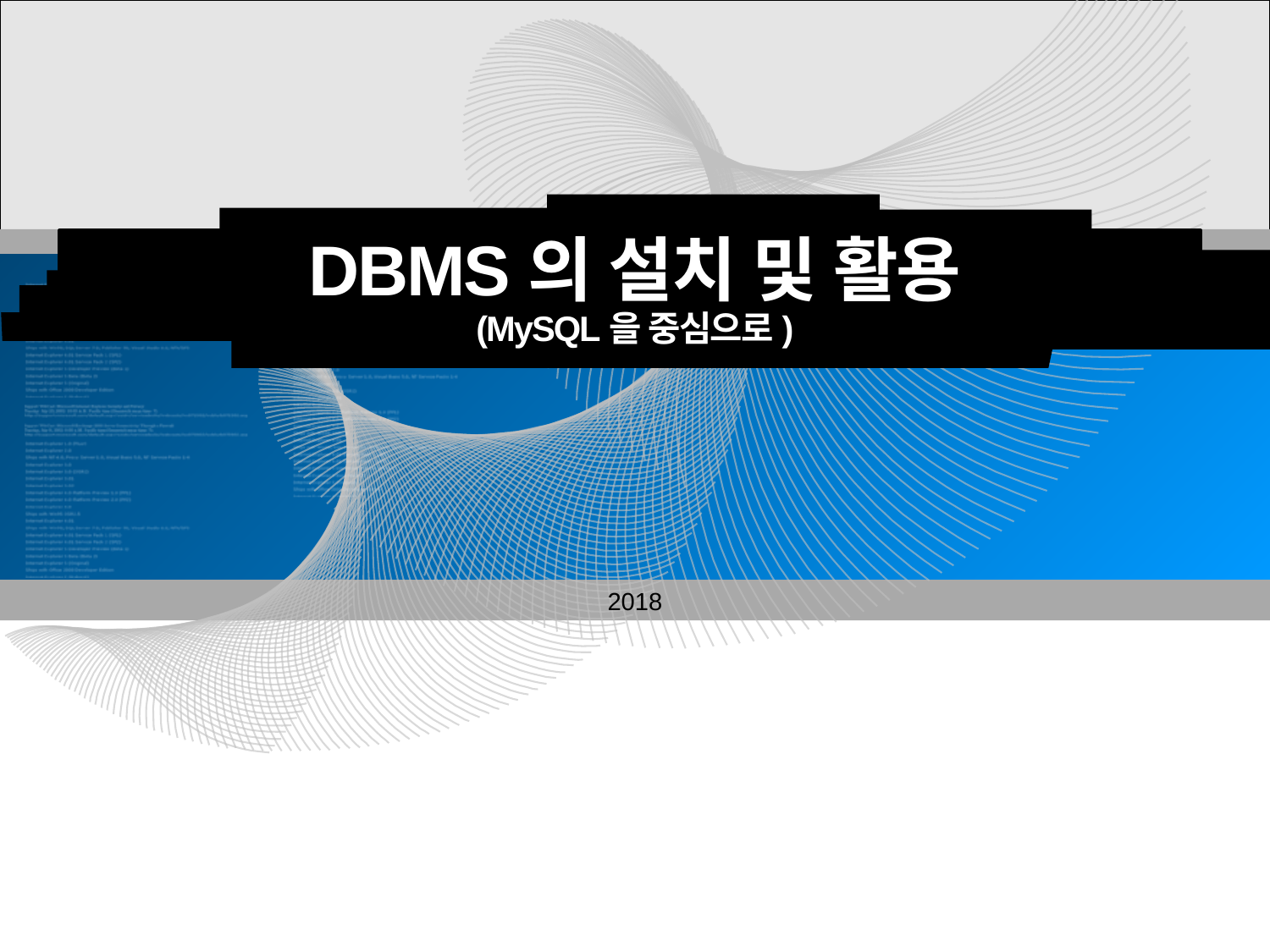

# DBMS의 설치 및 활용 (MySQL을 중심으로)
2018